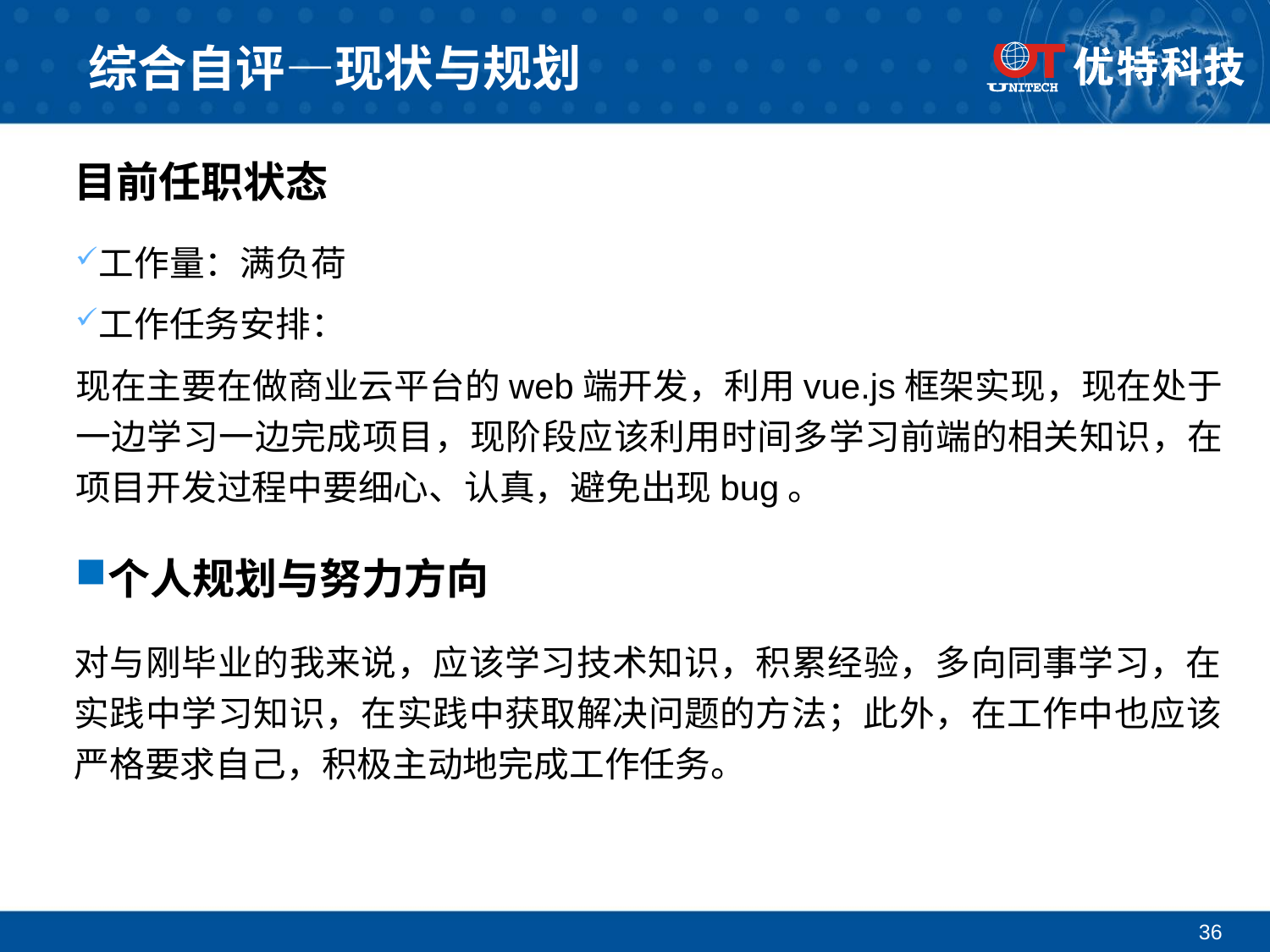

# 综合自评—现状与规划
目前任职状态

工作量：满负荷
工作任务安排：
现在主要在做商业云平台的web端开发，利用vue.js框架实现，现在处于一边学习一边完成项目，现阶段应该利用时间多学习前端的相关知识，在项目开发过程中要细心、认真，避免出现bug。

个人规划与努力方向

对与刚毕业的我来说，应该学习技术知识，积累经验，多向同事学习，在实践中学习知识，在实践中获取解决问题的方法；此外，在工作中也应该严格要求自己，积极主动地完成工作任务。
36